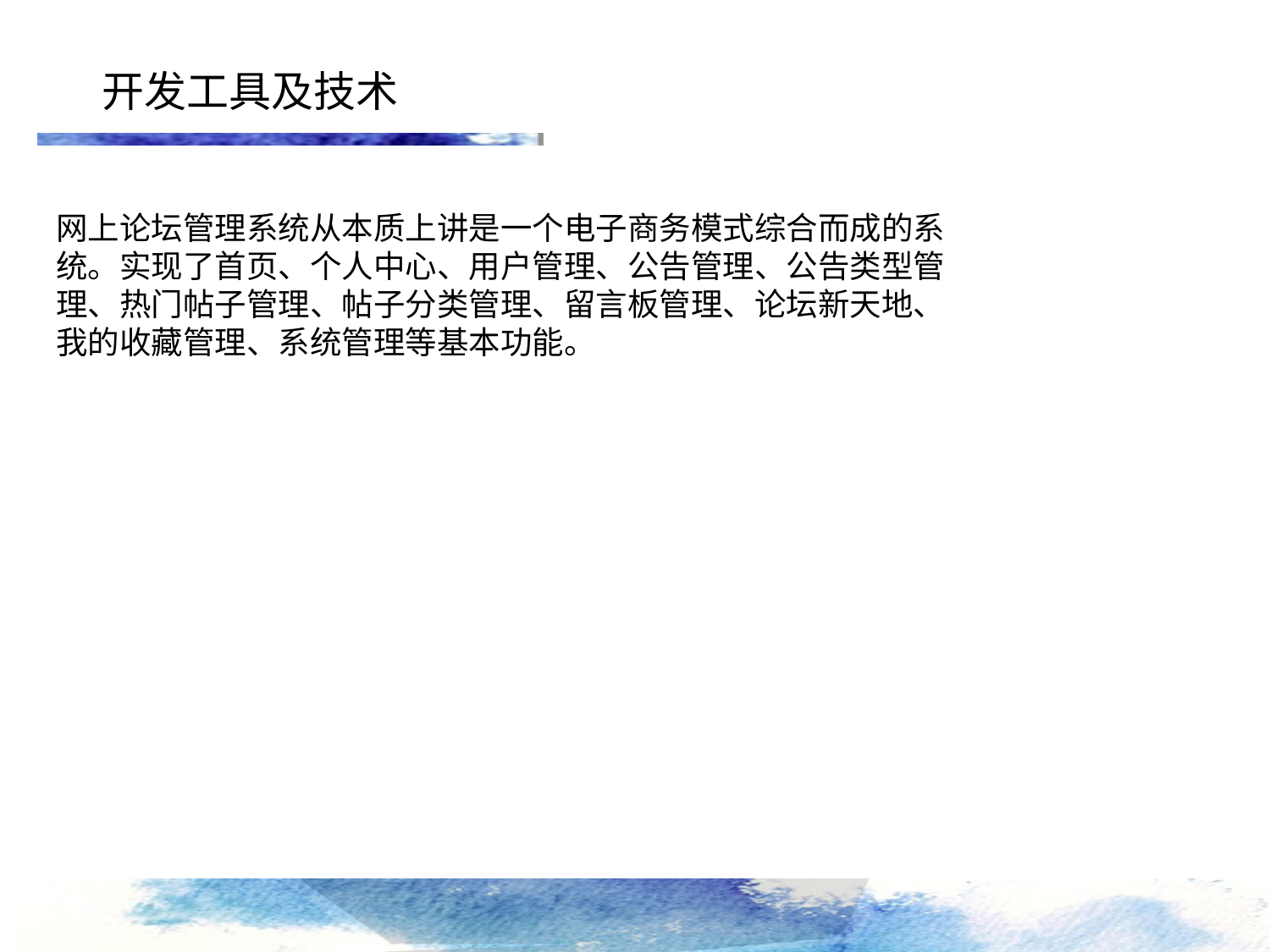

开发工具及技术
网上论坛管理系统从本质上讲是一个电子商务模式综合而成的系统。实现了首页、个人中心、用户管理、公告管理、公告类型管理、热门帖子管理、帖子分类管理、留言板管理、论坛新天地、我的收藏管理、系统管理等基本功能。
点击添加文本
点击添加文本
点击添加文本
点击添加文本